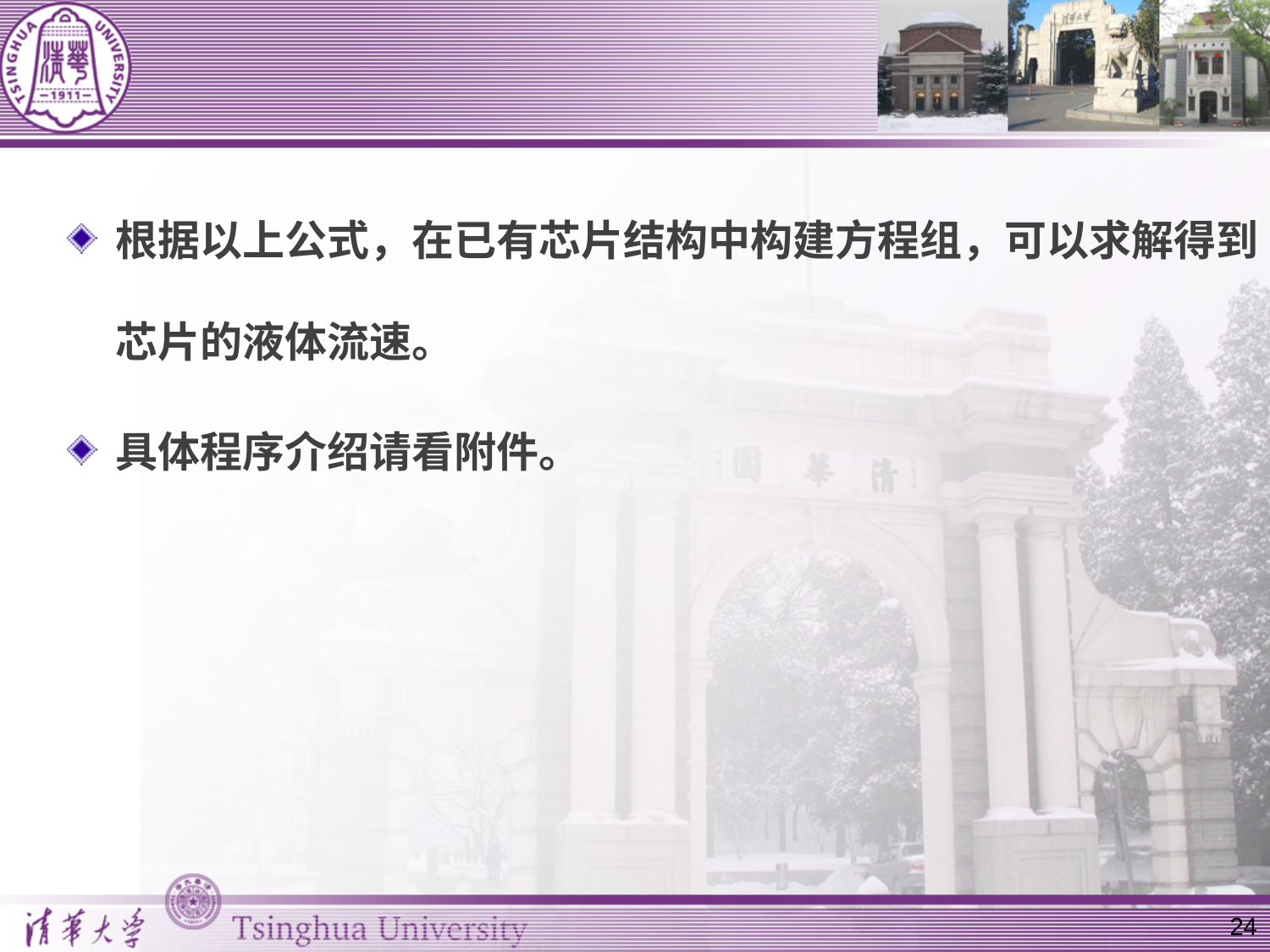

根据以上公式，在已有芯片结构中构建方程组，可以求解得到芯片的液体流速。
具体程序介绍请看附件。
24